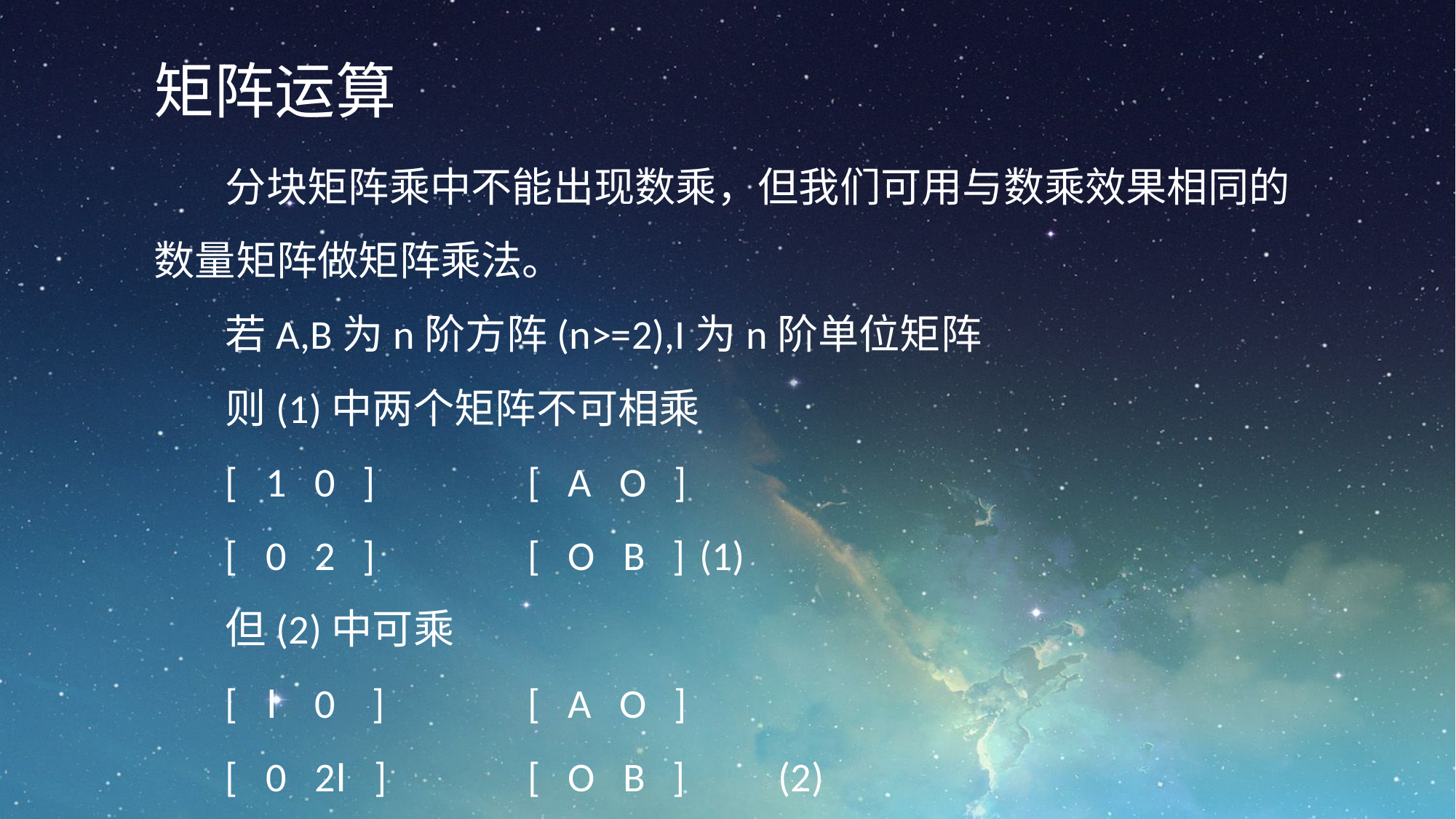

矩阵运算
分块矩阵乘中不能出现数乘，但我们可用与数乘效果相同的数量矩阵做矩阵乘法。
若A,B为n阶方阵(n>=2),I为n阶单位矩阵
则(1)中两个矩阵不可相乘
[   1   0   ]	     [   A   O   ]
[   0   2   ]	     [   O   B   ]	(1)
但(2)中可乘
[   I    0    ]	     [   A   O   ]
[   0   2I   ]	     [   O   B   ]          (2)